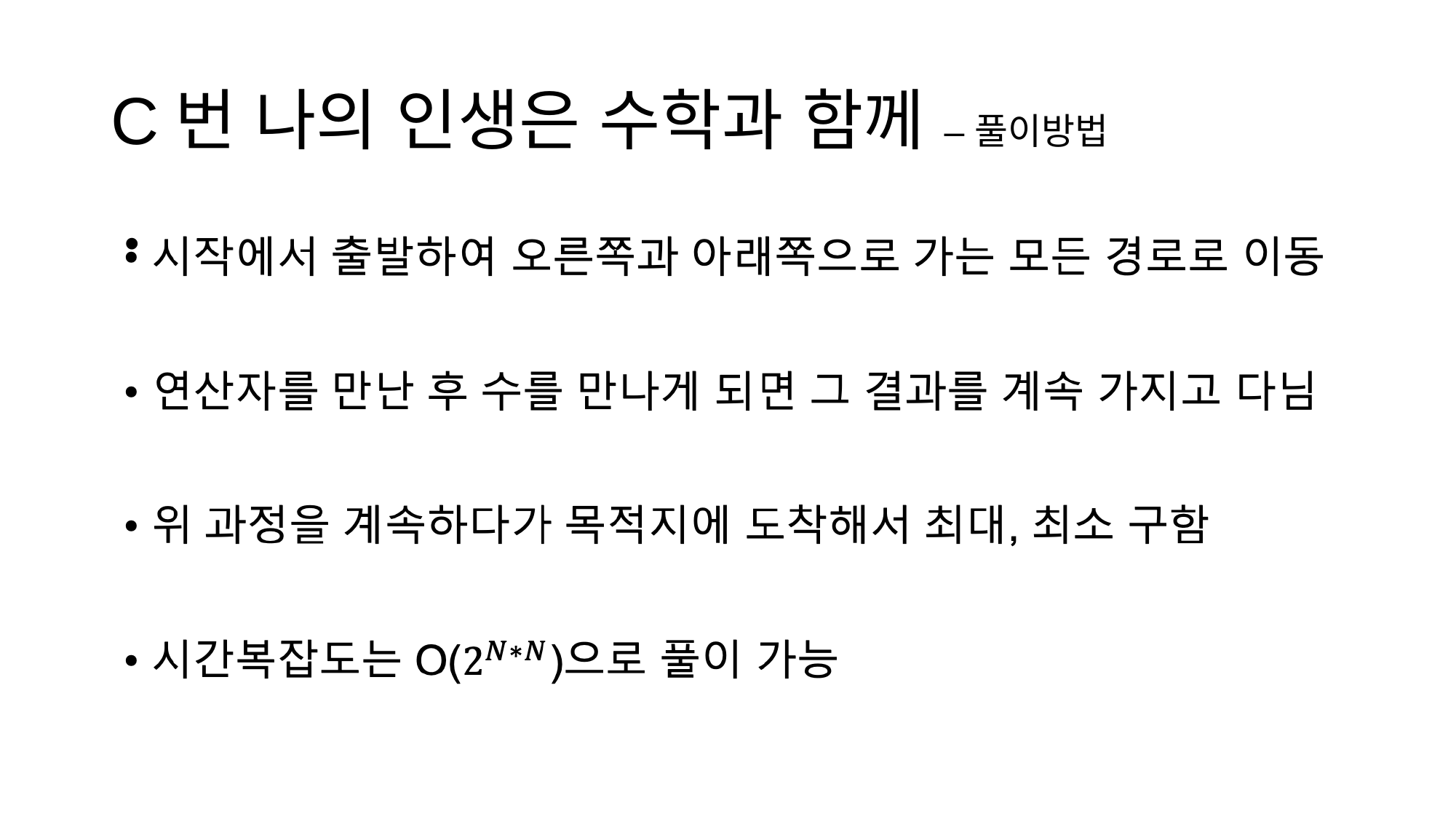

# C번 나의 인생은 수학과 함께 – 풀이방법